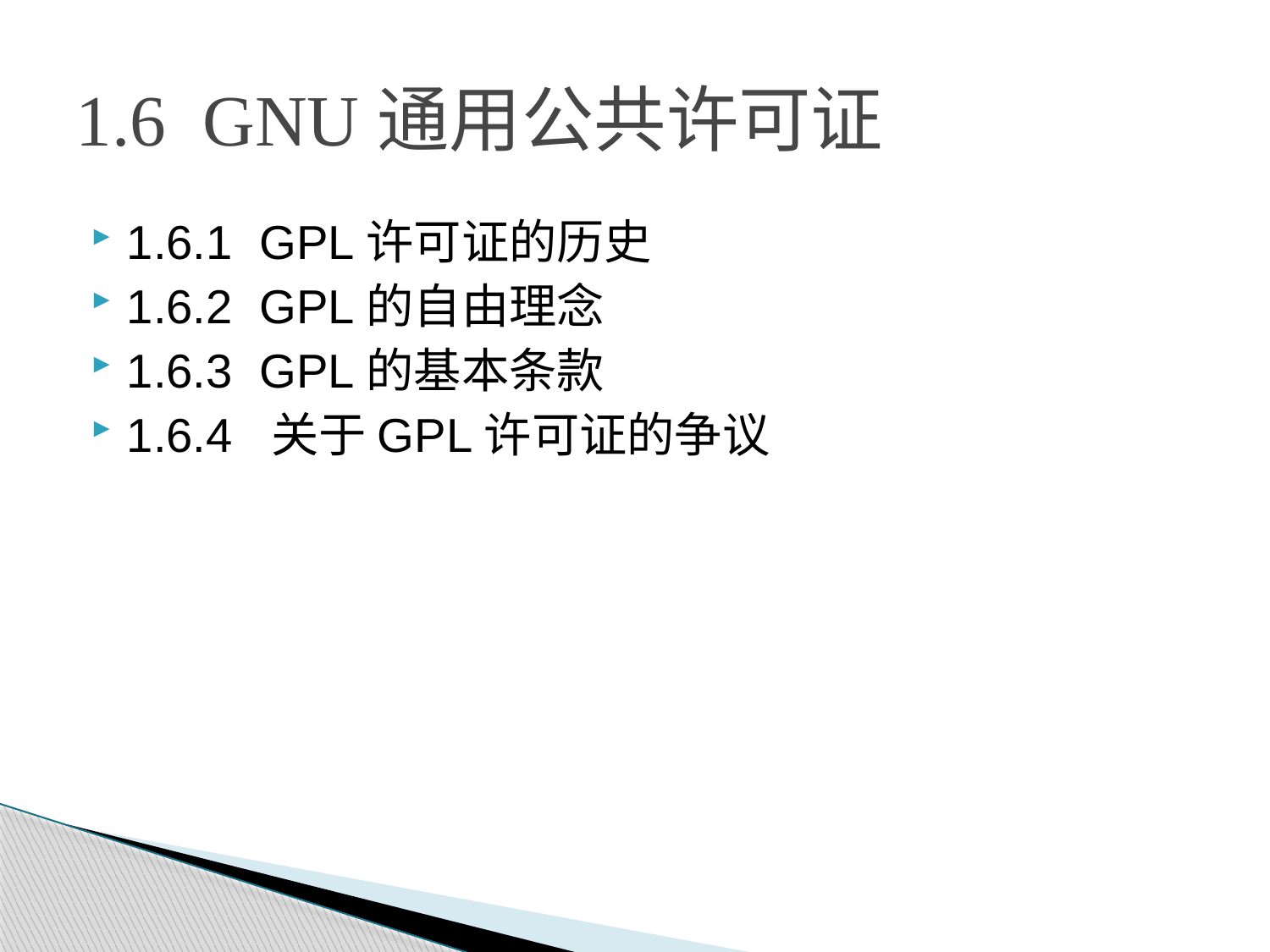

# 1.6  GNU通用公共许可证
1.6.1  GPL许可证的历史
1.6.2  GPL的自由理念
1.6.3  GPL的基本条款
1.6.4  关于GPL许可证的争议